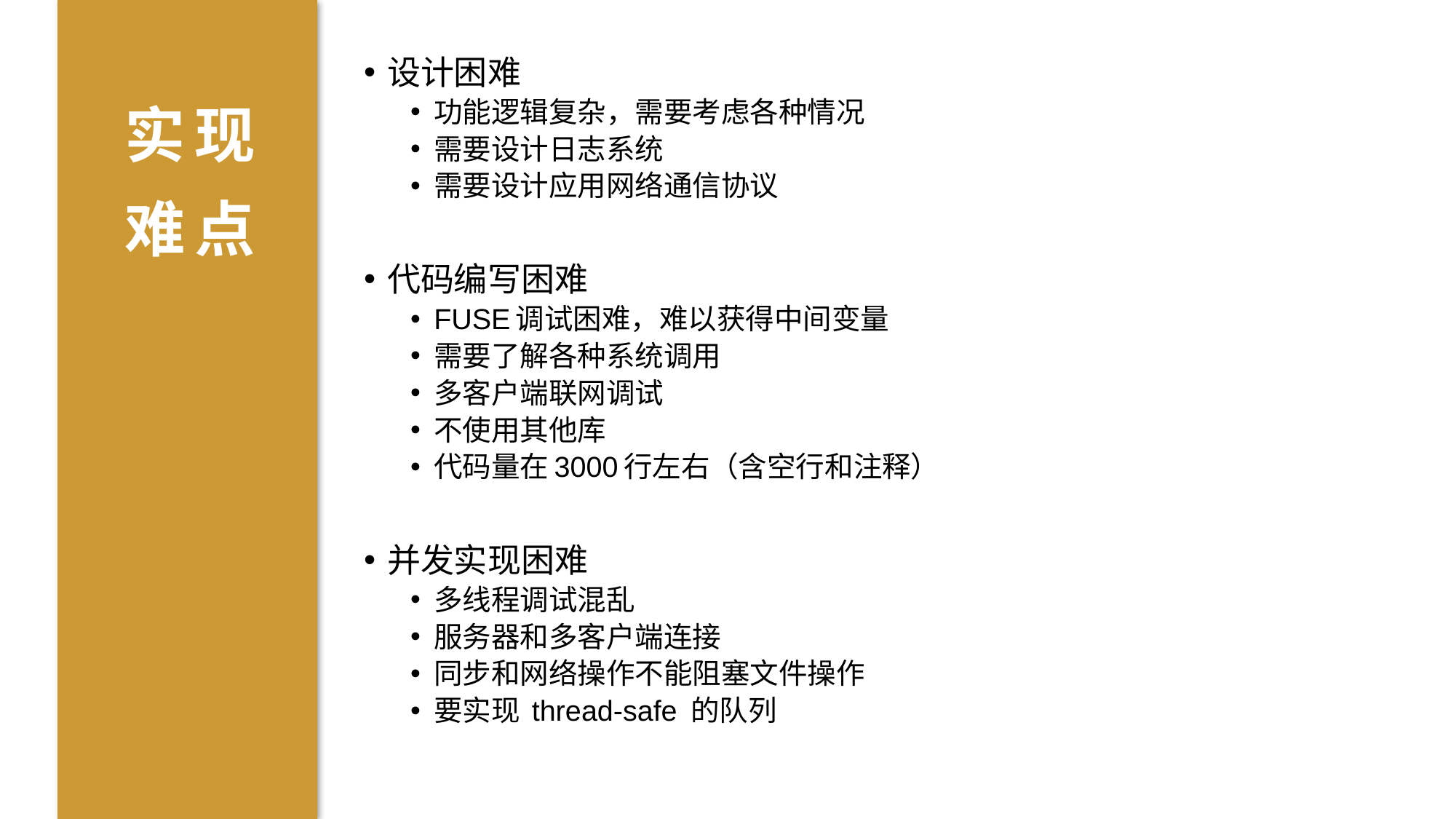

设计困难
功能逻辑复杂，需要考虑各种情况
需要设计日志系统
需要设计应用网络通信协议

代码编写困难
FUSE调试困难，难以获得中间变量
需要了解各种系统调用
多客户端联网调试
不使用其他库
代码量在3000行左右（含空行和注释）

并发实现困难
多线程调试混乱
服务器和多客户端连接
同步和网络操作不能阻塞文件操作
要实现 thread-safe 的队列

实现
难点